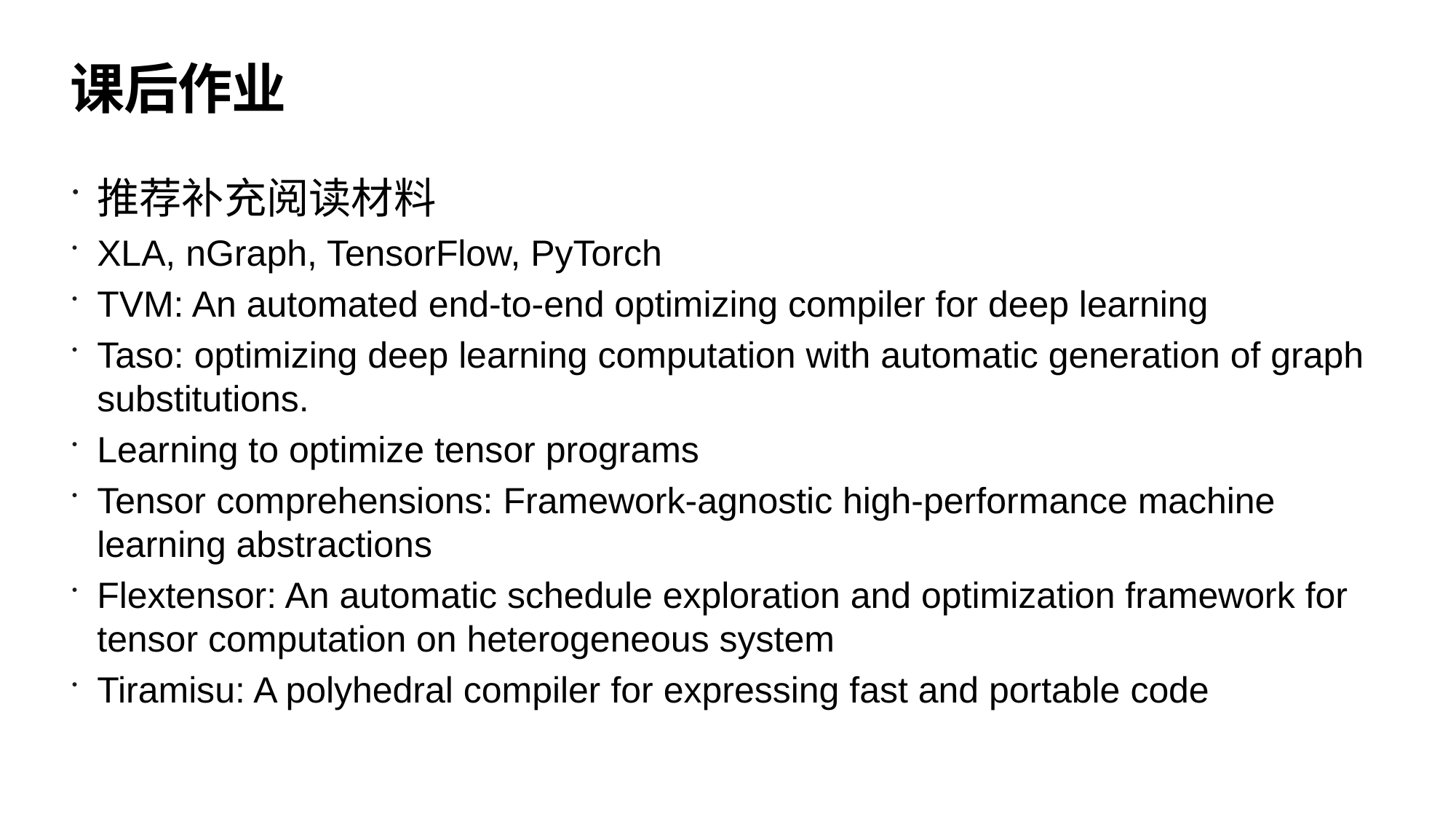

45
# 课后作业
推荐补充阅读材料
XLA, nGraph, TensorFlow, PyTorch
TVM: An automated end-to-end optimizing compiler for deep learning
Taso: optimizing deep learning computation with automatic generation of graph substitutions.
Learning to optimize tensor programs
Tensor comprehensions: Framework-agnostic high-performance machine learning abstractions
Flextensor: An automatic schedule exploration and optimization framework for tensor computation on heterogeneous system
Tiramisu: A polyhedral compiler for expressing fast and portable code